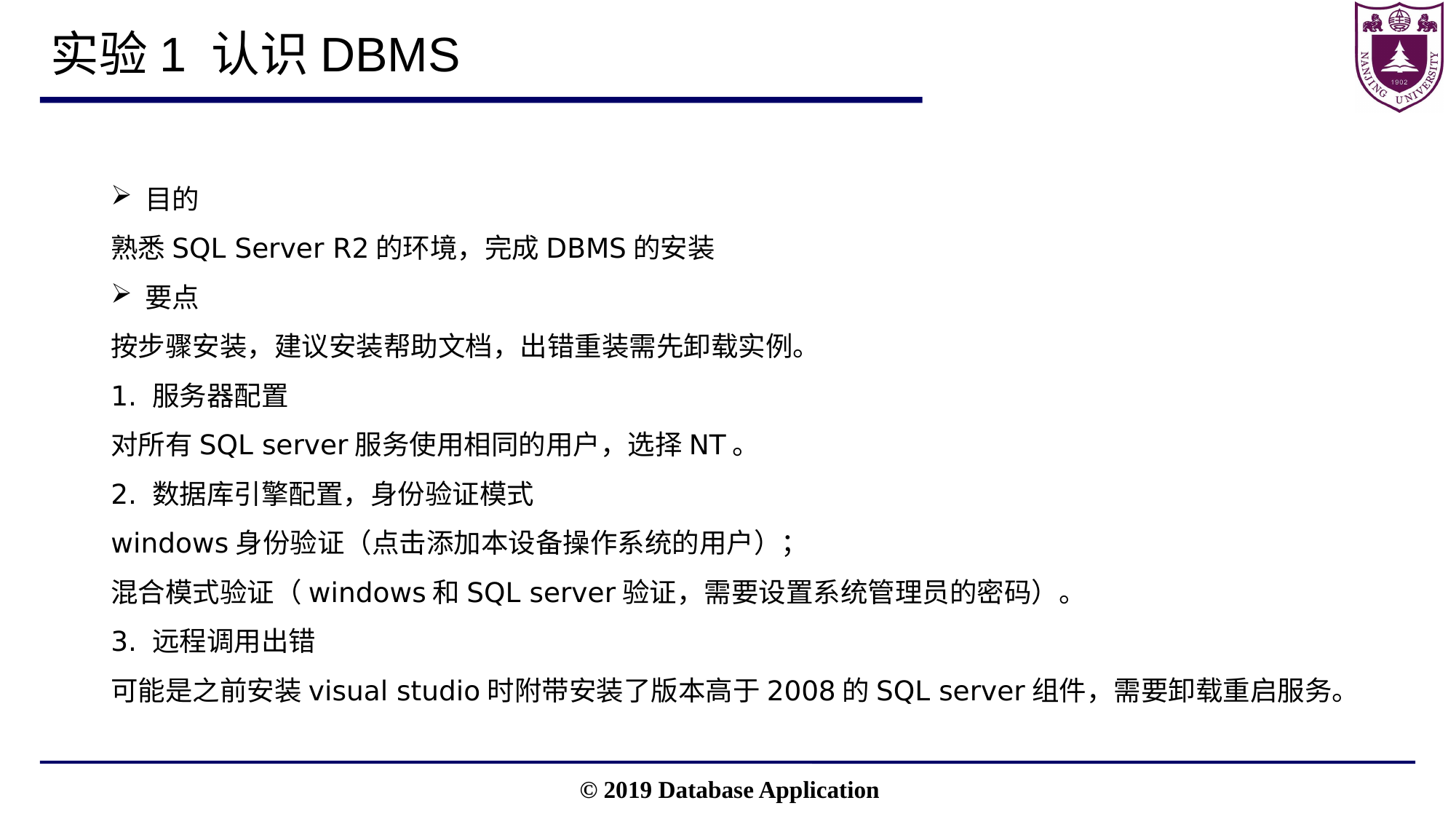

# 实验1 认识DBMS
目的
熟悉SQL Server R2的环境，完成DBMS的安装
要点
按步骤安装，建议安装帮助文档，出错重装需先卸载实例。
1. 服务器配置
对所有SQL server服务使用相同的用户，选择NT。
2. 数据库引擎配置，身份验证模式
windows身份验证（点击添加本设备操作系统的用户）；
混合模式验证（windows和SQL server验证，需要设置系统管理员的密码）。
3. 远程调用出错
可能是之前安装visual studio时附带安装了版本高于2008的SQL server组件，需要卸载重启服务。